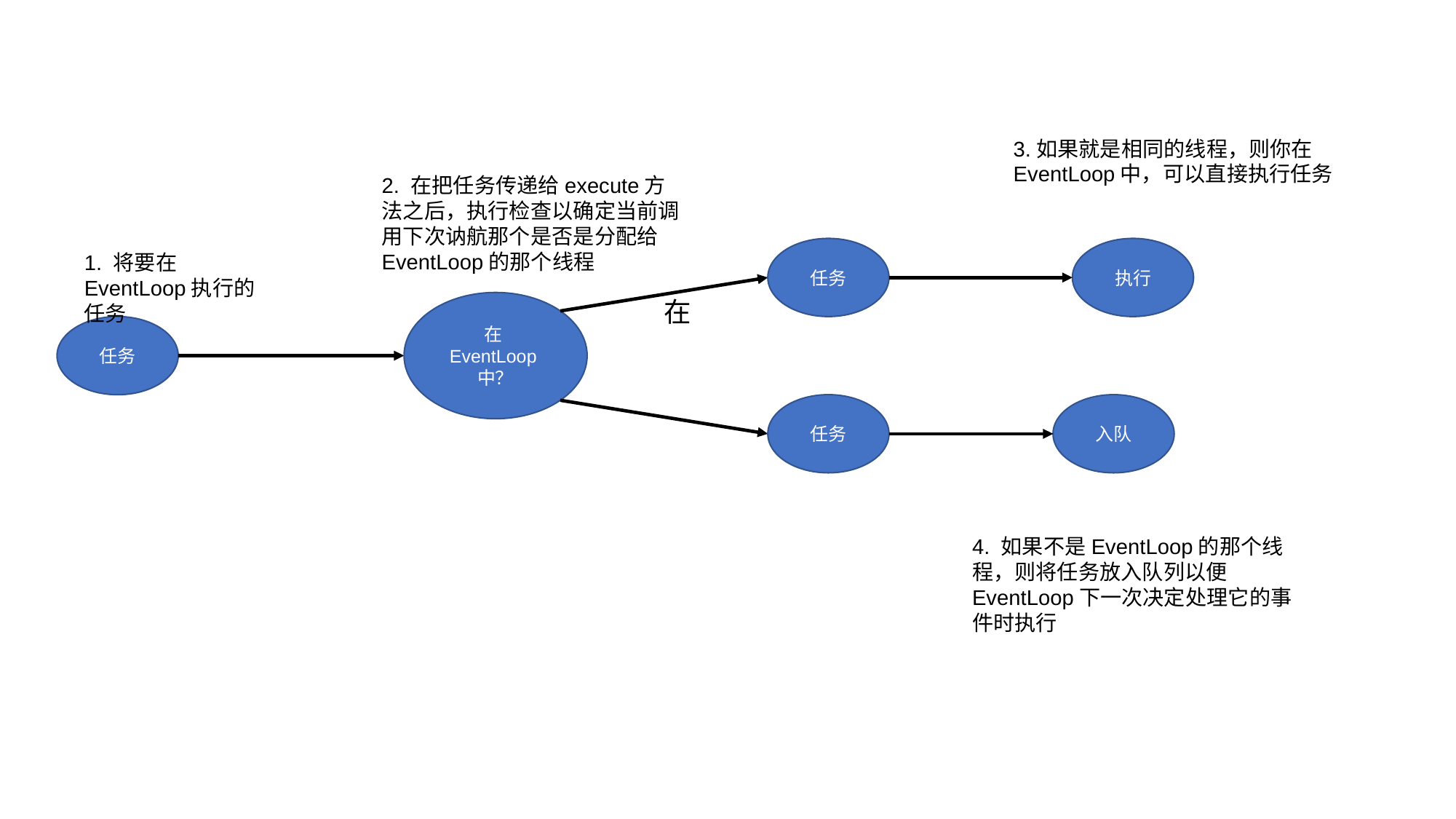

3.如果就是相同的线程，则你在EventLoop中，可以直接执行任务
2. 在把任务传递给execute方法之后，执行检查以确定当前调用下次讷航那个是否是分配给EventLoop的那个线程
任务
执行
1. 将要在EventLoop执行的任务
在
在EventLoop中？
任务
入队
任务
4. 如果不是EventLoop的那个线程，则将任务放入队列以便EventLoop下一次决定处理它的事件时执行